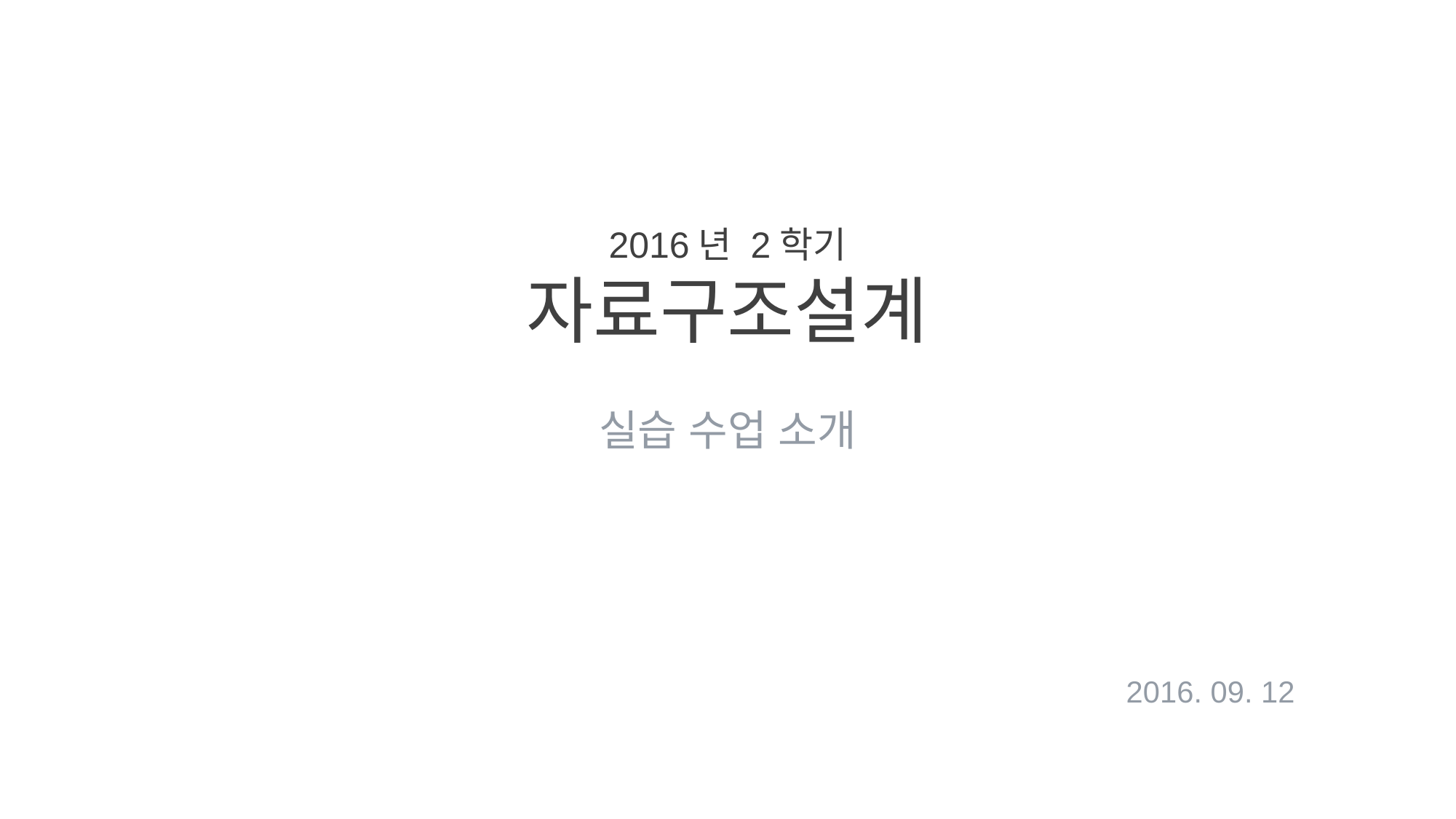

2016년 2학기
자료구조설계

실습 수업 소개

2016. 09. 12